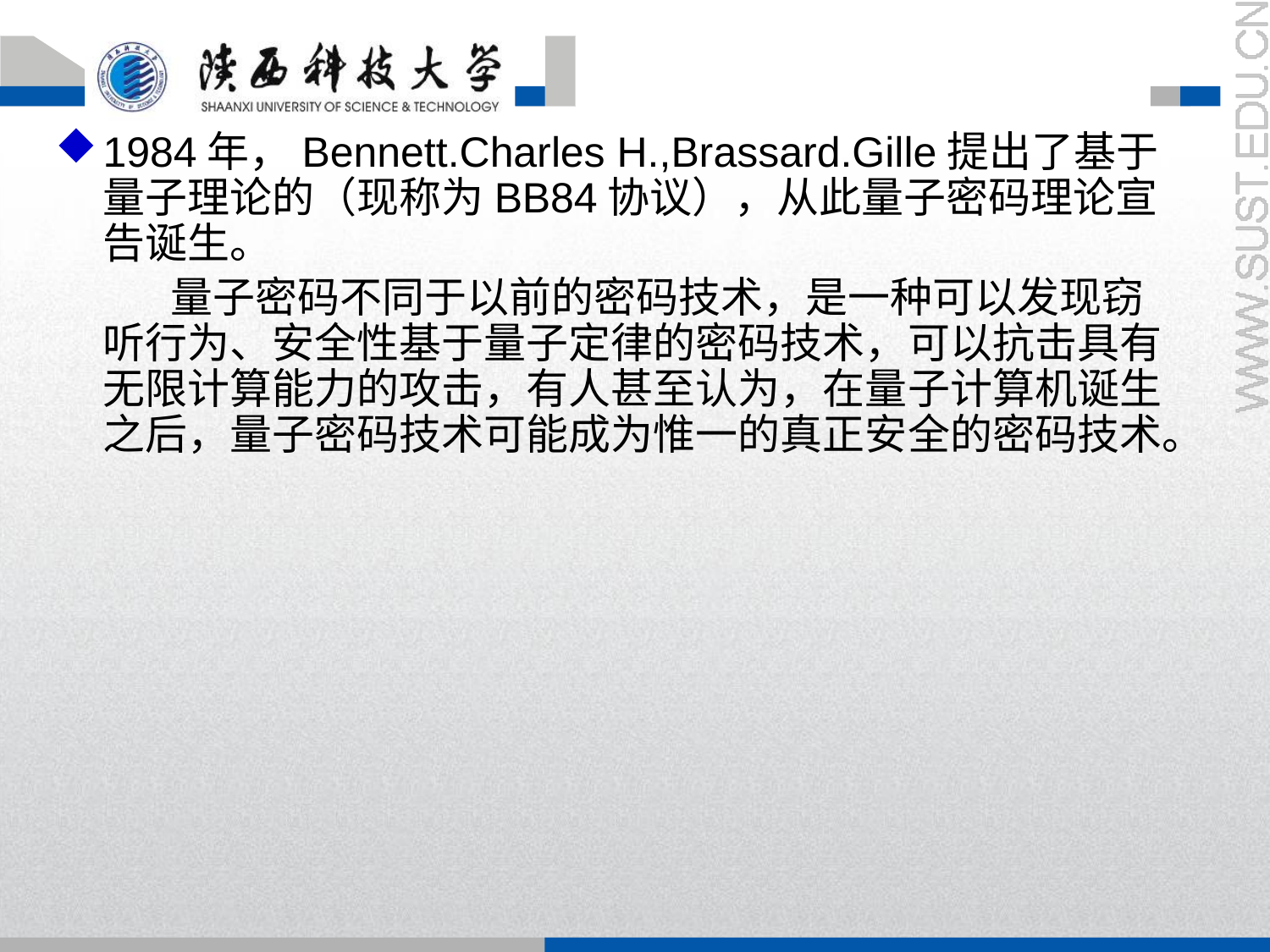

1984年，Bennett.Charles H.,Brassard.Gille提出了基于量子理论的（现称为BB84协议），从此量子密码理论宣告诞生。
           量子密码不同于以前的密码技术，是一种可以发现窃听行为、安全性基于量子定律的密码技术，可以抗击具有无限计算能力的攻击，有人甚至认为，在量子计算机诞生之后，量子密码技术可能成为惟一的真正安全的密码技术。